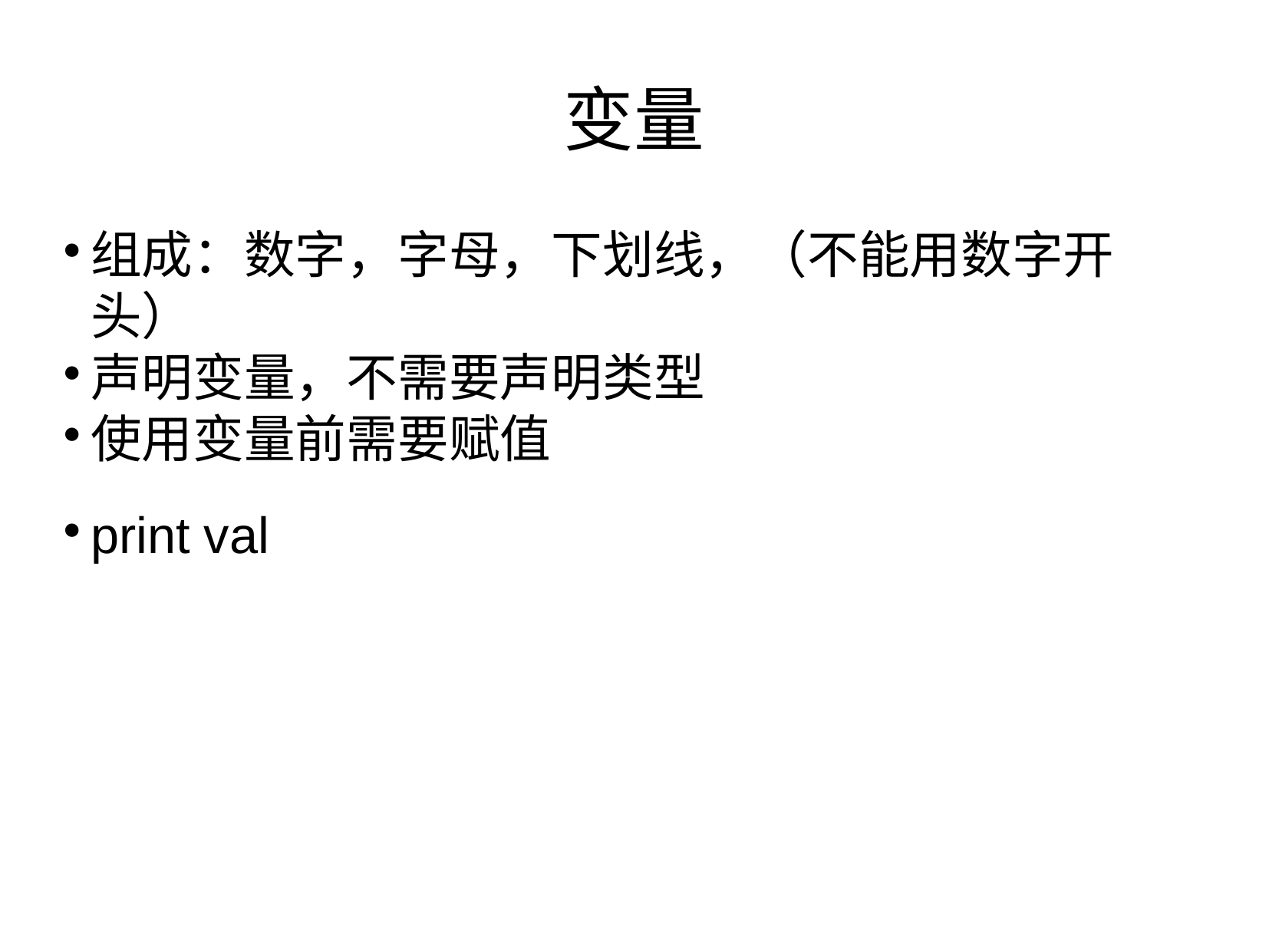

变量
组成：数字，字母，下划线，（不能用数字开头）
声明变量，不需要声明类型
使用变量前需要赋值

print val